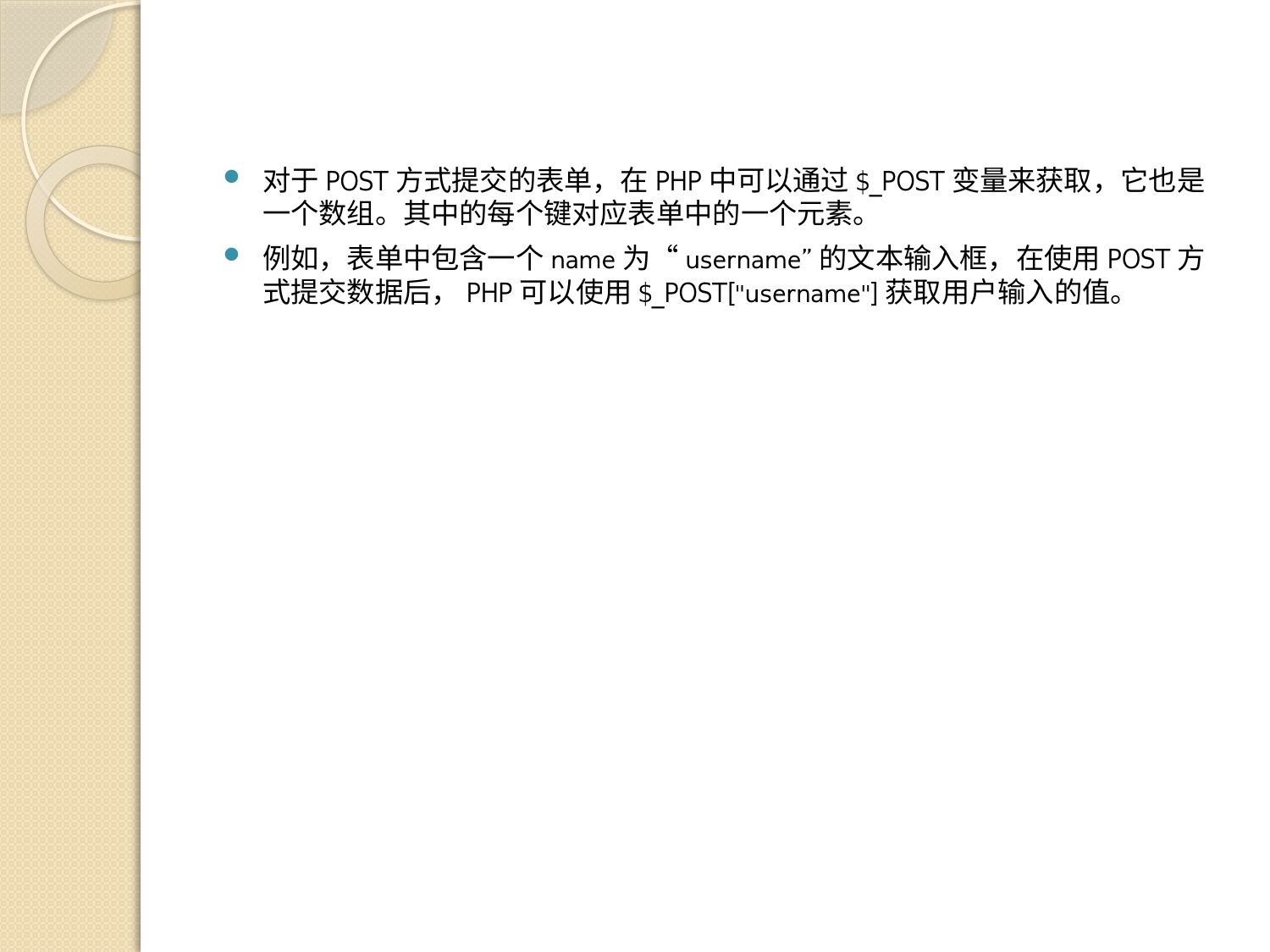

对于POST方式提交的表单，在PHP中可以通过$_POST变量来获取，它也是一个数组。其中的每个键对应表单中的一个元素。
例如，表单中包含一个name为“username”的文本输入框，在使用POST方式提交数据后，PHP可以使用$_POST["username"]获取用户输入的值。